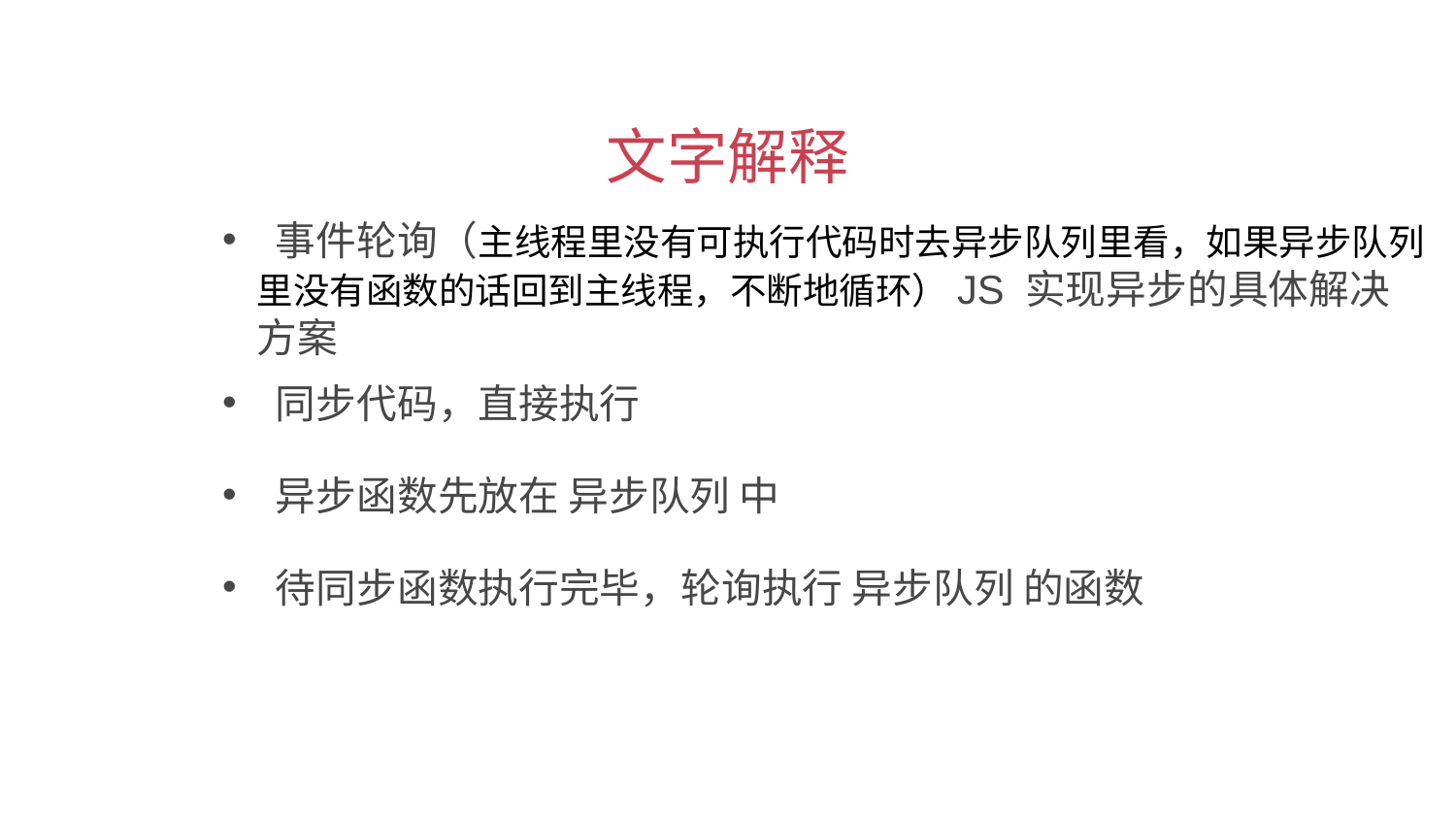

文字解释
 事件轮询（主线程里没有可执行代码时去异步队列里看，如果异步队列里没有函数的话回到主线程，不断地循环）JS 实现异步的具体解决方案
 同步代码，直接执行
 异步函数先放在 异步队列 中
 待同步函数执行完毕，轮询执行 异步队列 的函数